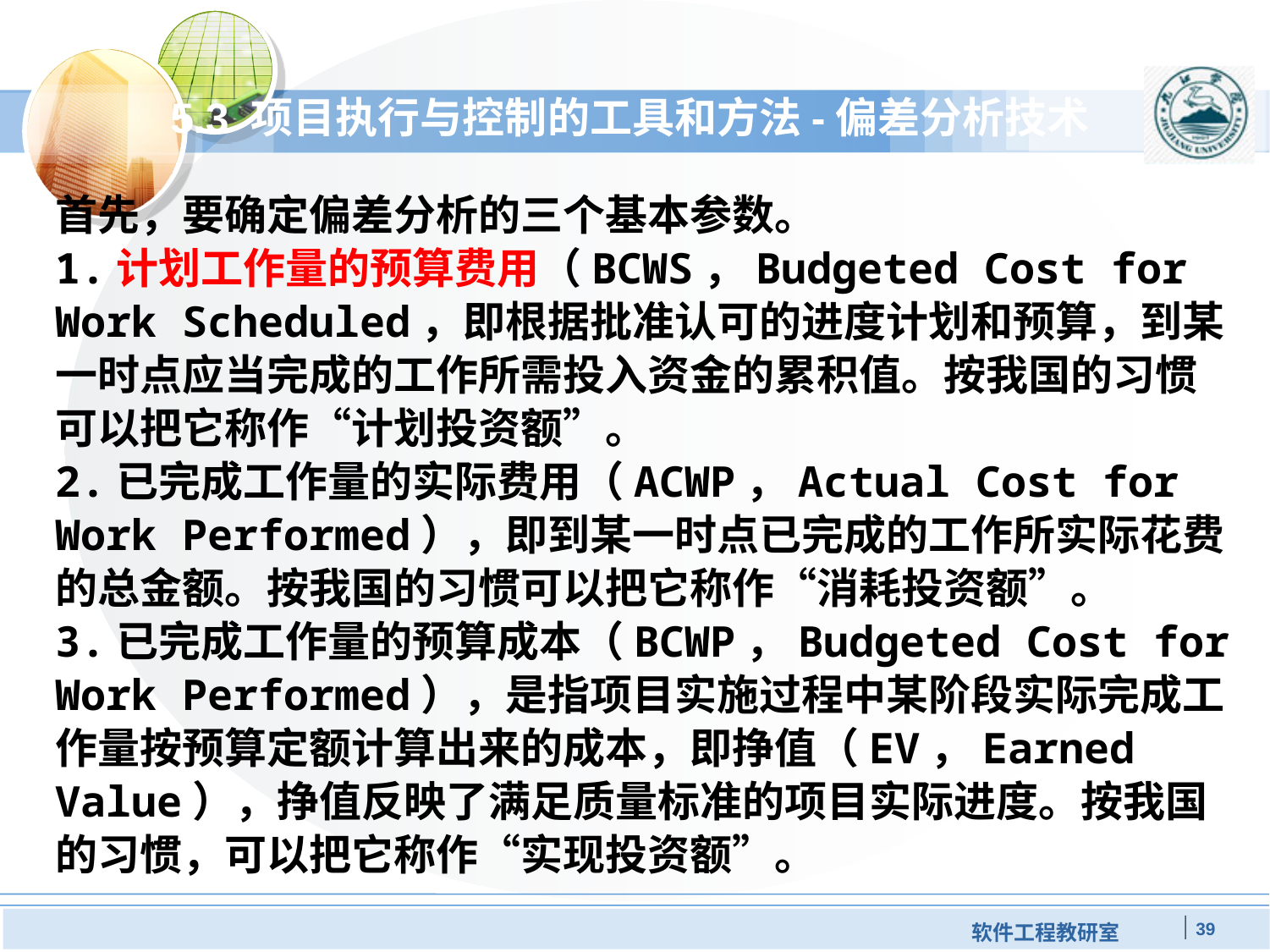

# 5.3 项目执行与控制的工具和方法-偏差分析技术
首先，要确定偏差分析的三个基本参数。
1.计划工作量的预算费用（BCWS，Budgeted Cost for Work Scheduled，即根据批准认可的进度计划和预算，到某一时点应当完成的工作所需投入资金的累积值。按我国的习惯可以把它称作“计划投资额”。
2.已完成工作量的实际费用（ACWP，Actual Cost for Work Performed），即到某一时点已完成的工作所实际花费的总金额。按我国的习惯可以把它称作“消耗投资额”。
3.已完成工作量的预算成本（BCWP，Budgeted Cost for Work Performed），是指项目实施过程中某阶段实际完成工作量按预算定额计算出来的成本，即挣值（EV，Earned Value），挣值反映了满足质量标准的项目实际进度。按我国的习惯，可以把它称作“实现投资额”。